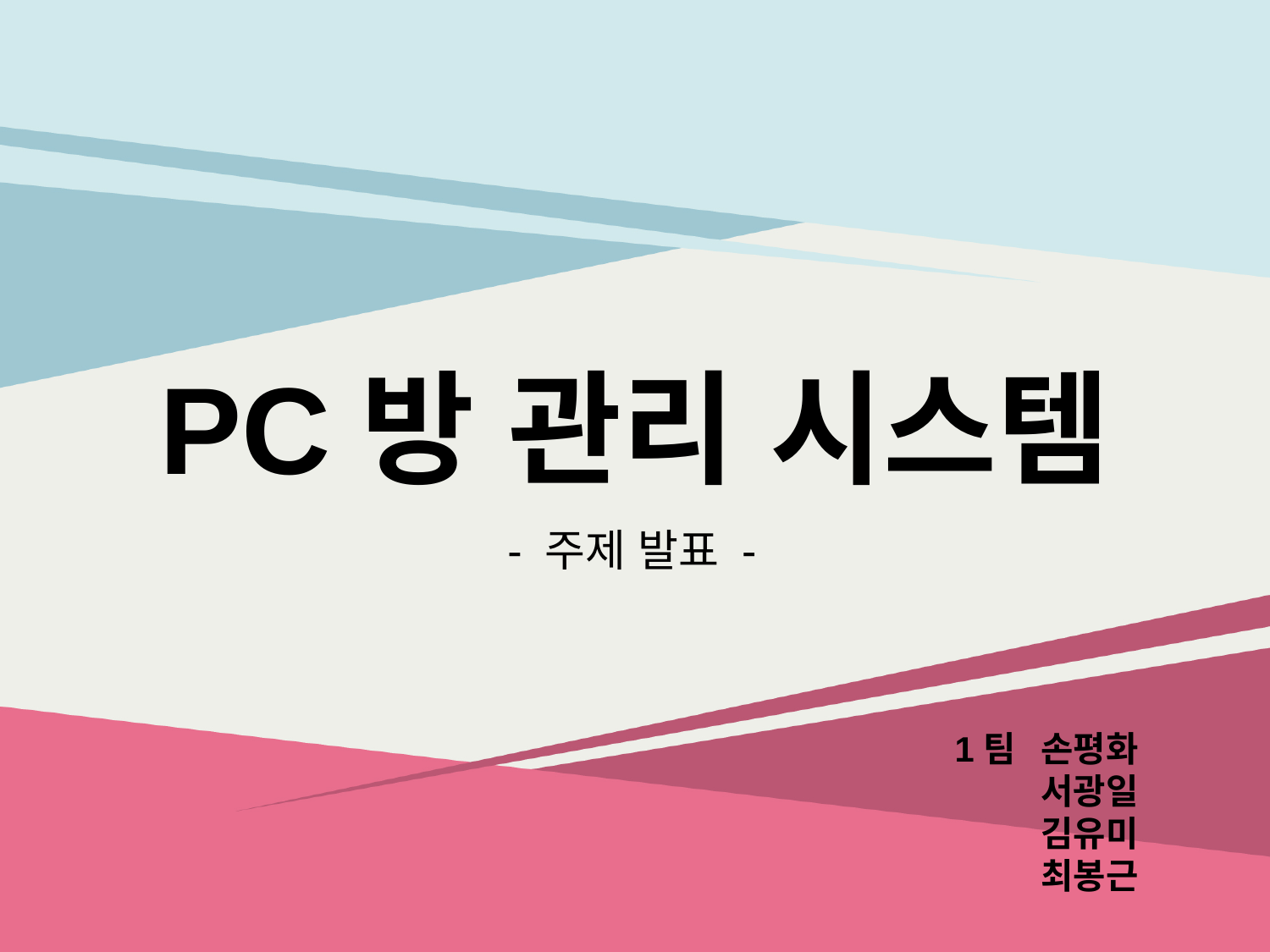

PC방 관리 시스템
- 주제 발표 -
1팀
손평화
서광일
김유미
최봉근